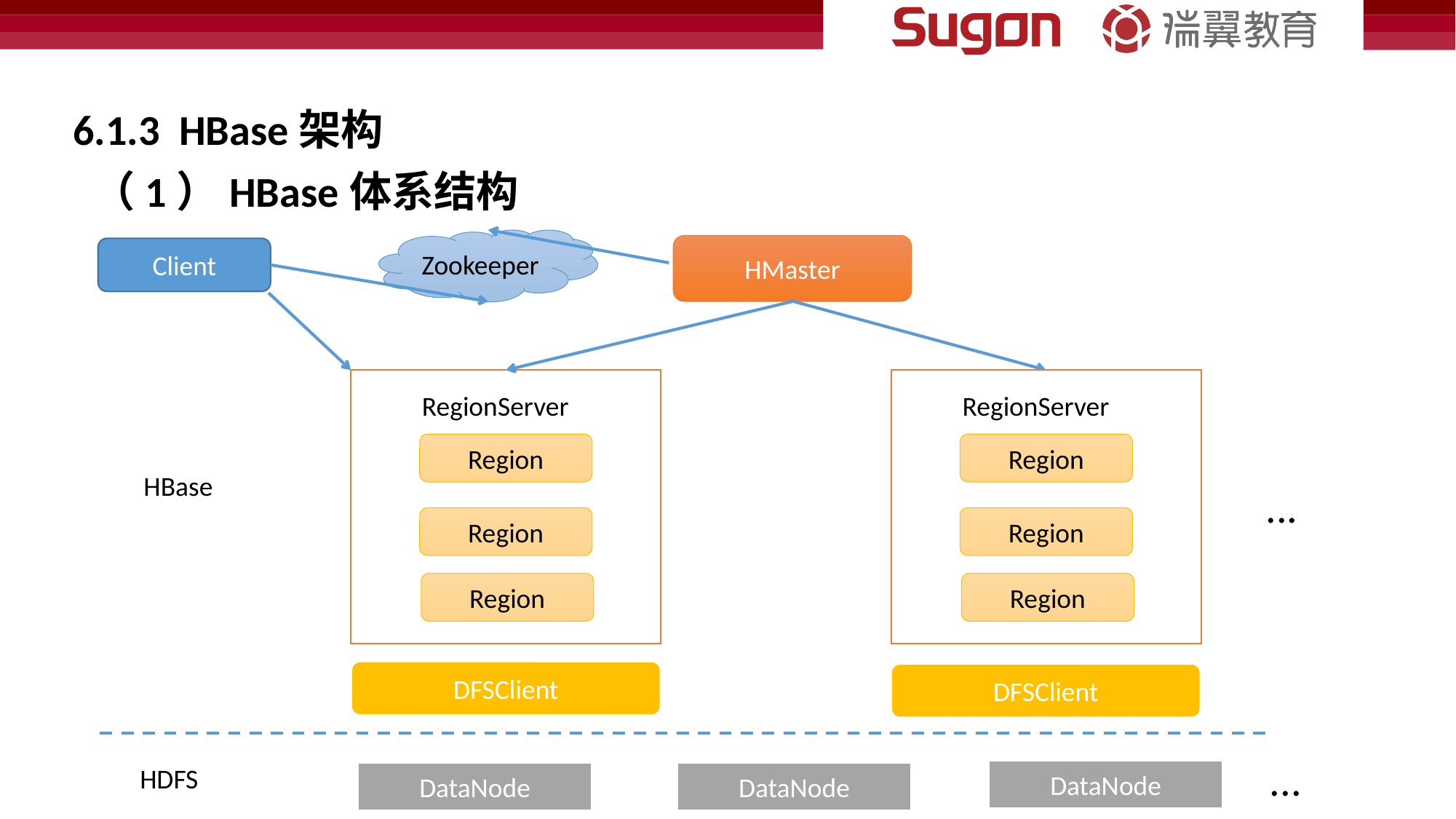

6.1.3  HBase架构
（1）HBase体系结构
Zookeeper
HMaster
Client

RegionServer
RegionServer
Region
Region
HBase
...
Region
Region
Region
Region
DFSClient
DFSClient
...
HDFS
DataNode
DataNode
DataNode